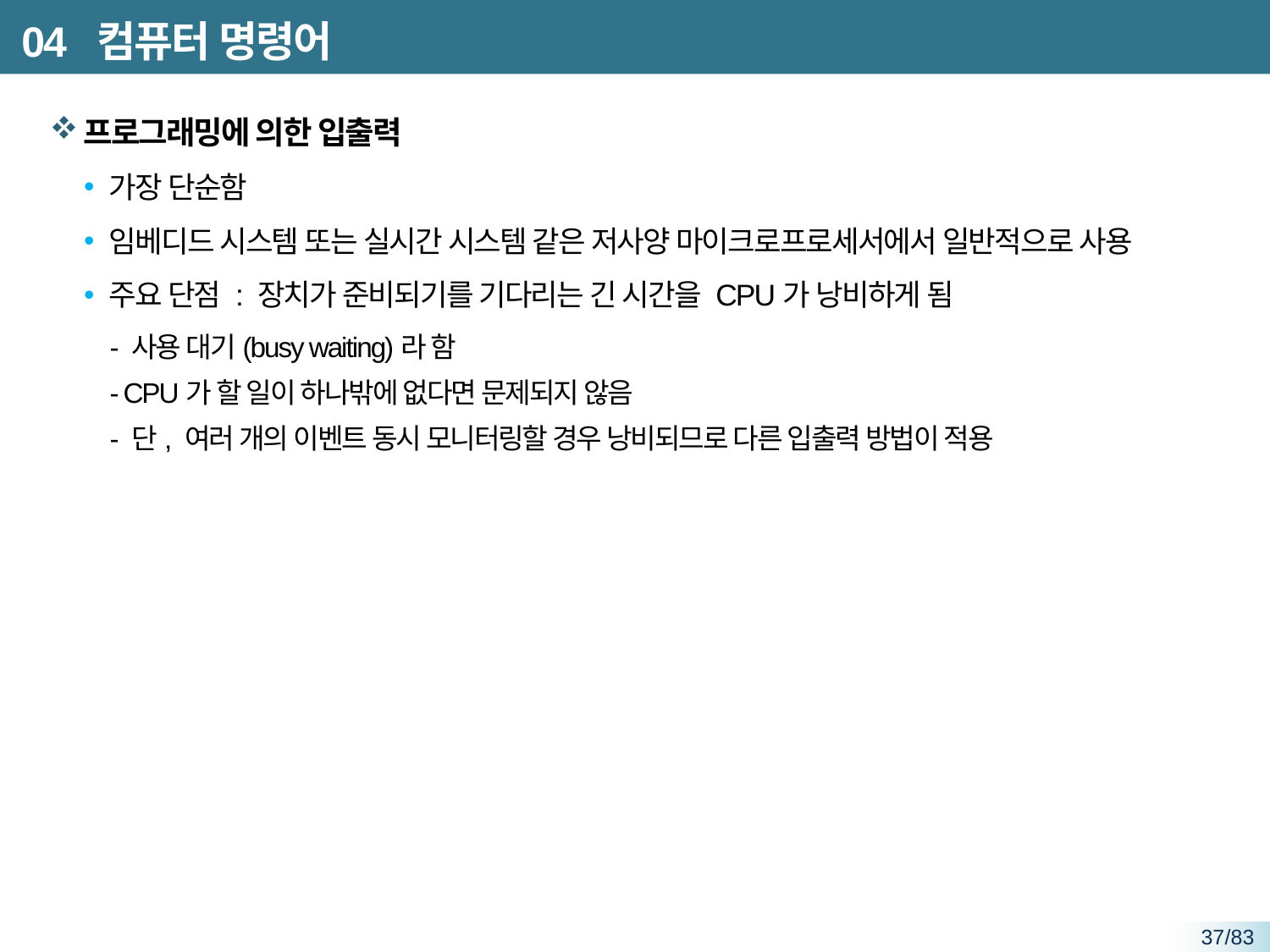

# 04  컴퓨터 명령어
프로그래밍에 의한 입출력
가장 단순함
임베디드 시스템 또는 실시간 시스템 같은 저사양 마이크로프로세서에서 일반적으로 사용
주요 단점 : 장치가 준비되기를 기다리는 긴 시간을 CPU가 낭비하게 됨
- 사용 대기(busy waiting)라 함
- CPU가 할 일이 하나밖에 없다면 문제되지 않음
- 단, 여러 개의 이벤트 동시 모니터링할 경우 낭비되므로 다른 입출력 방법이 적용